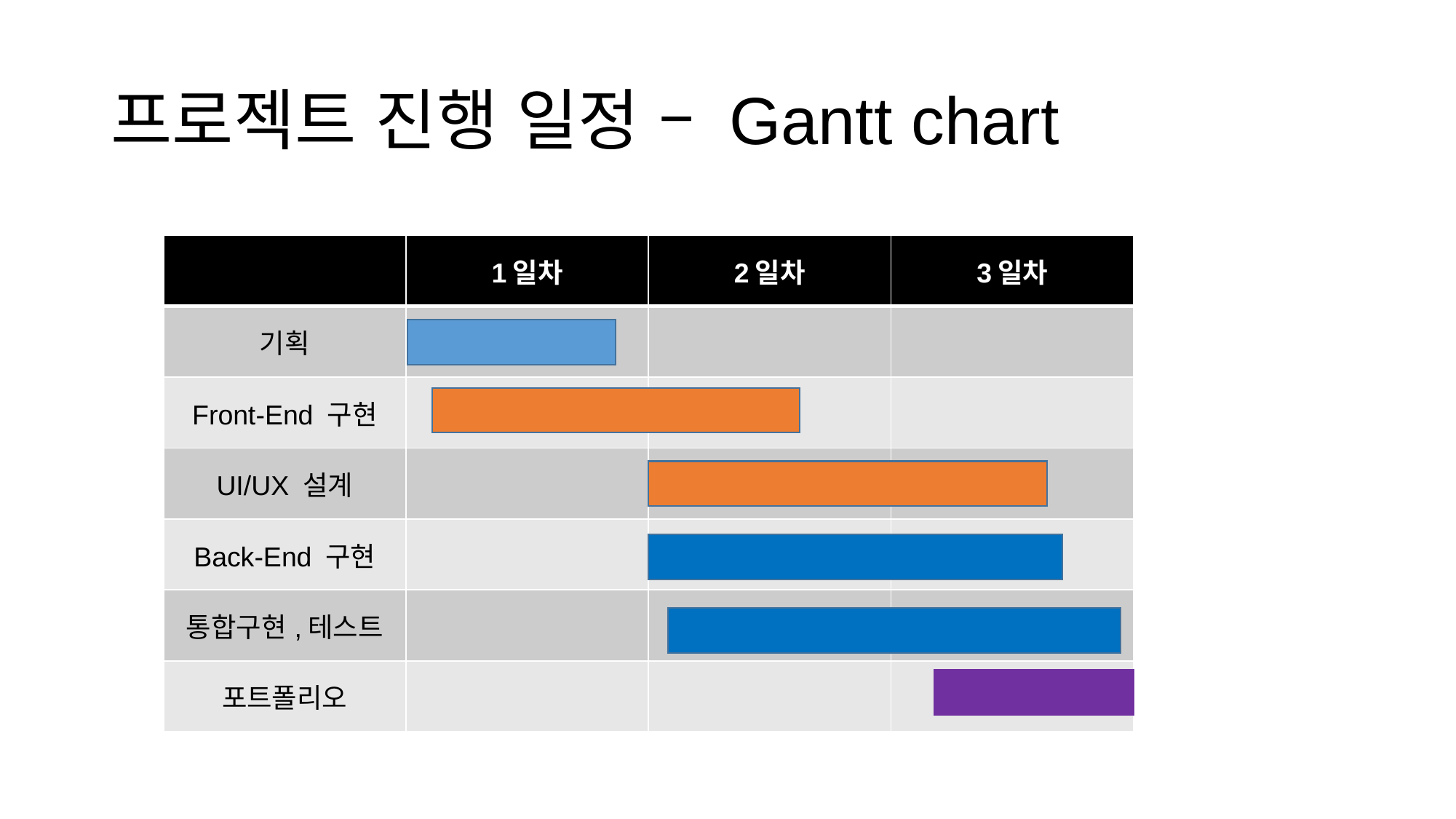

# 프로젝트 진행 일정 – Gantt chart
|  | 1일차 | 2일차 | 3일차 |
| --- | --- | --- | --- |
| 기획 |  |  |  |
| Front-End 구현 |  |  |  |
| UI/UX 설계 |  |  |  |
| Back-End 구현 |  |  |  |
| 통합구현,테스트 |  |  |  |
| 포트폴리오 |  |  |  |